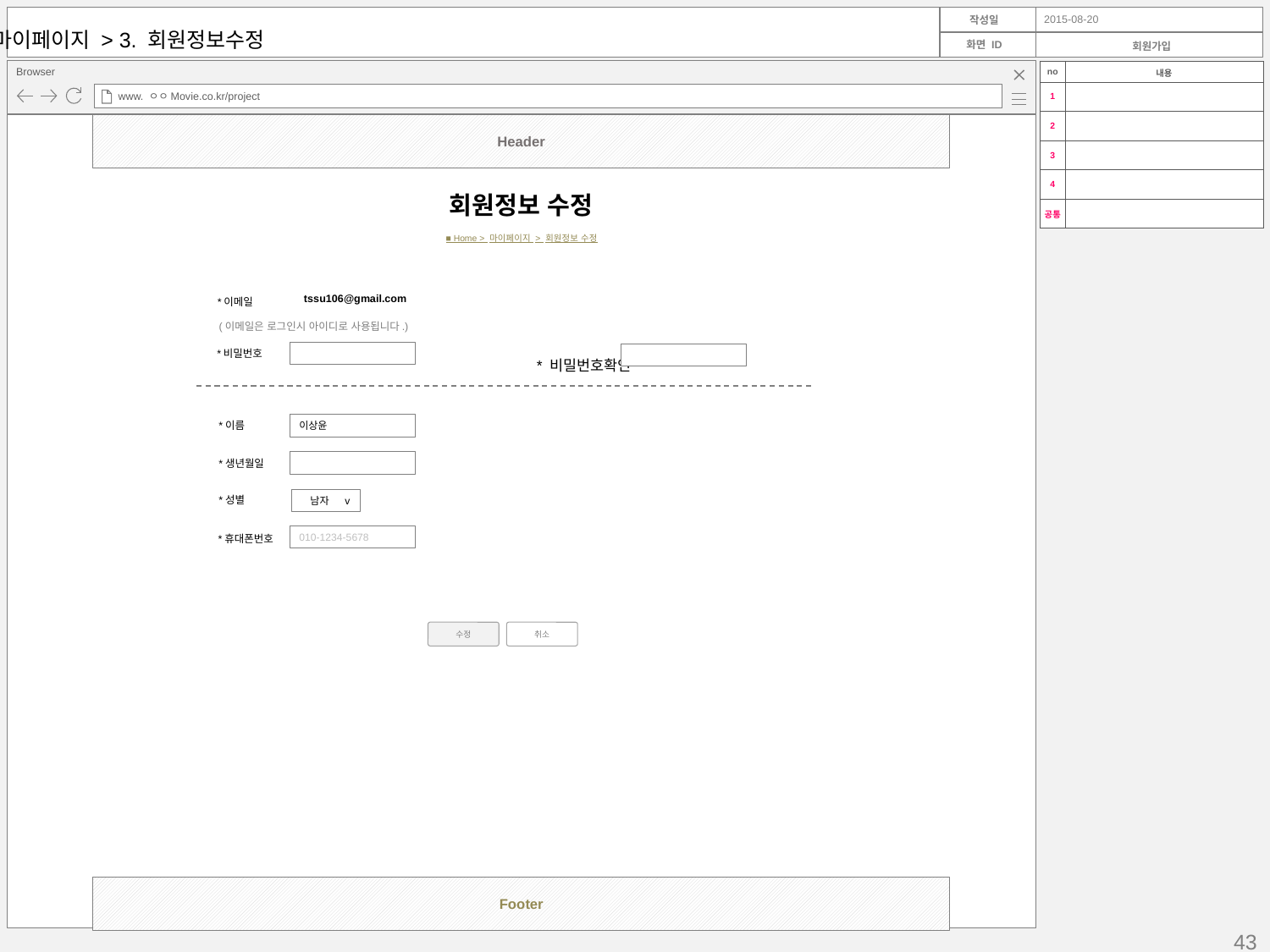

2015-08-20
마이페이지 > 3. 회원정보수정
회원가입
| no | 내용 |
| --- | --- |
| 1 |  |
| 2 |  |
| 3 |  |
| 4 |  |
| 공통 |  |
Header
회원정보 수정
■ Home > 마이페이지 > 회원정보 수정
tssu106@gmail.com
*이메일

* 비밀번호확인

(이메일은 로그인시 아이디로 사용됩니다.)
*비밀번호

*이름
이상윤
*생년월일

*성별
   남자     v
*휴대폰번호
010-1234-5678
취소
수정
Footer
43